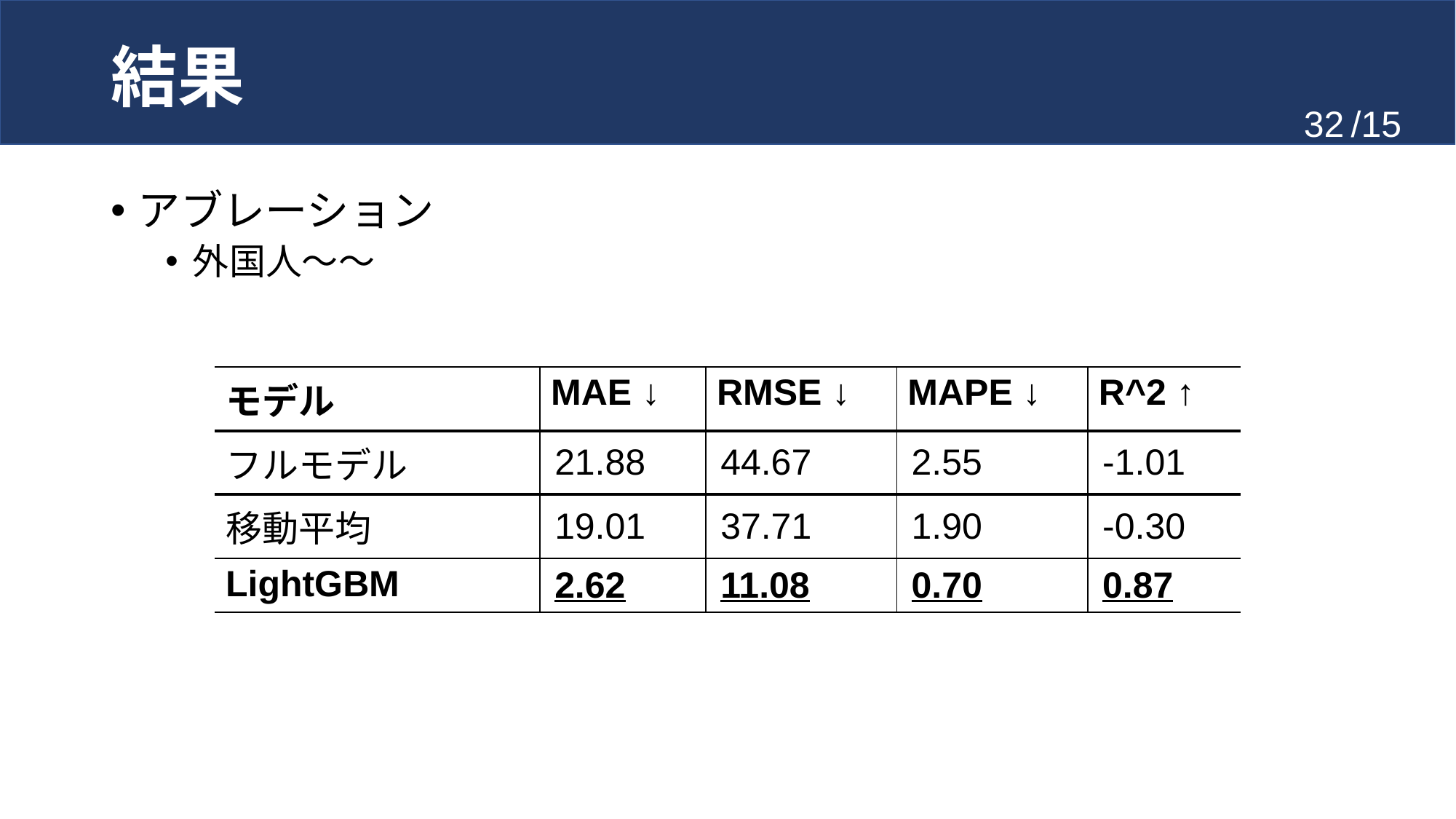

# 結果
32
アブレーション
外国人〜〜
| モデル | MAE ↓ | RMSE ↓ | MAPE ↓ | R^2 ↑ |
| --- | --- | --- | --- | --- |
| フルモデル | 21.88 | 44.67 | 2.55 | -1.01 |
| 移動平均 | 19.01 | 37.71 | 1.90 | -0.30 |
| LightGBM | 2.62 | 11.08 | 0.70 | 0.87 |